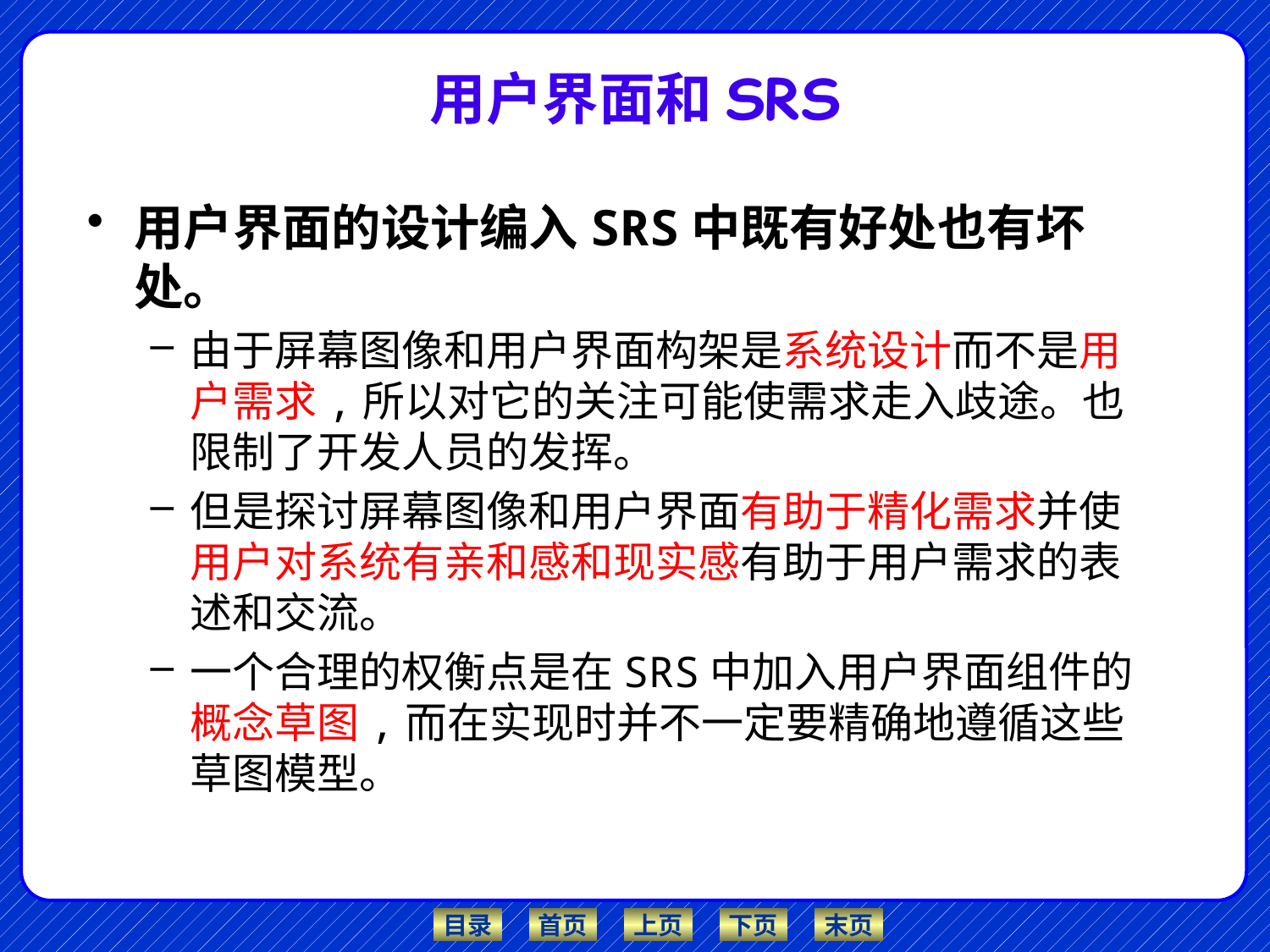

# 用户界面和SRS
用户界面的设计编入SRS中既有好处也有坏处。
由于屏幕图像和用户界面构架是系统设计而不是用户需求,所以对它的关注可能使需求走入歧途。也限制了开发人员的发挥。
但是探讨屏幕图像和用户界面有助于精化需求并使用户对系统有亲和感和现实感有助于用户需求的表述和交流。
一个合理的权衡点是在SRS中加入用户界面组件的概念草图,而在实现时并不一定要精确地遵循这些草图模型。